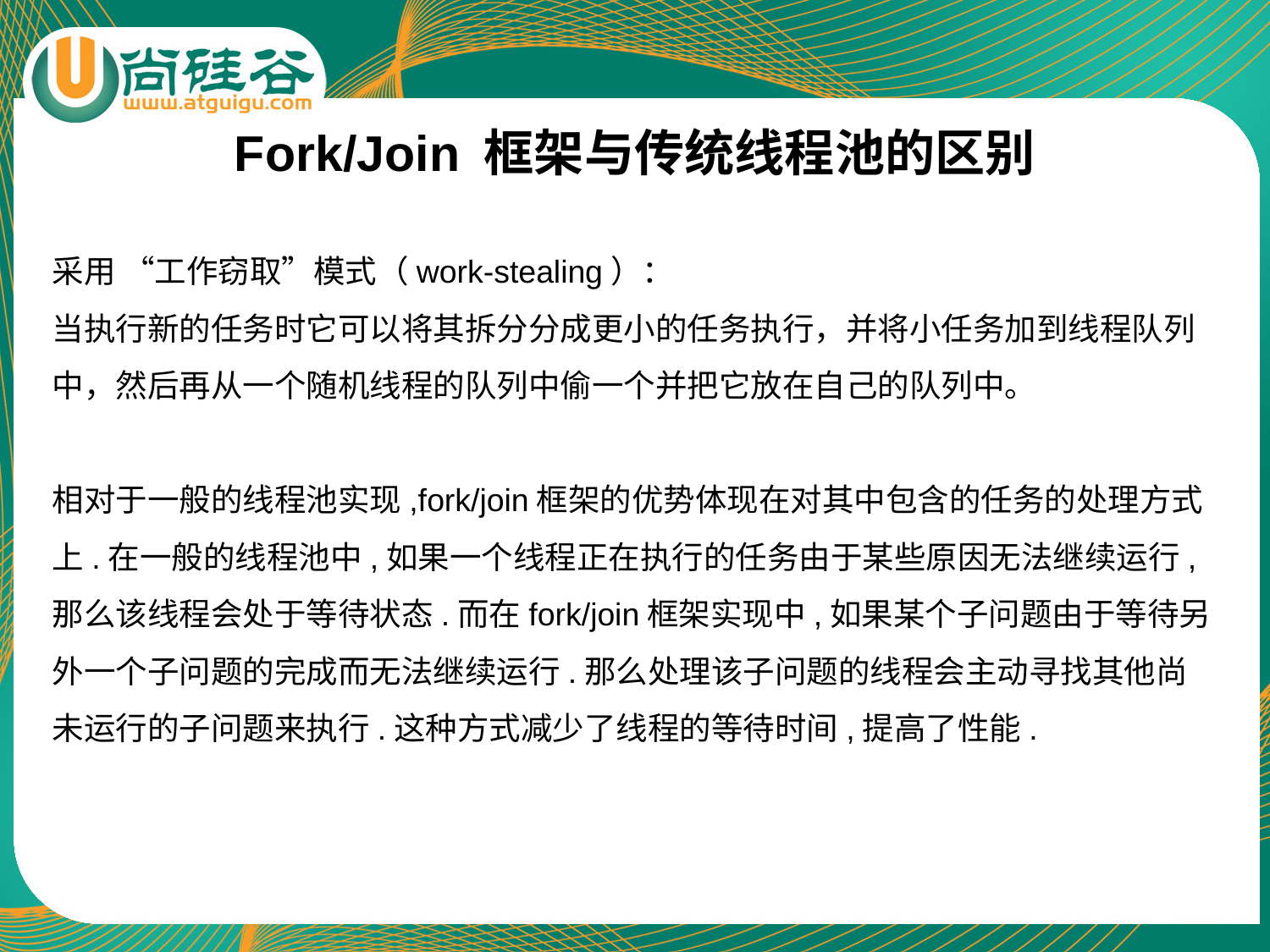

# Fork/Join 框架与传统线程池的区别
采用 “工作窃取”模式（work-stealing）：
当执行新的任务时它可以将其拆分分成更小的任务执行，并将小任务加到线程队列中，然后再从一个随机线程的队列中偷一个并把它放在自己的队列中。

相对于一般的线程池实现,fork/join框架的优势体现在对其中包含的任务的处理方式上.在一般的线程池中,如果一个线程正在执行的任务由于某些原因无法继续运行,那么该线程会处于等待状态.而在fork/join框架实现中,如果某个子问题由于等待另外一个子问题的完成而无法继续运行.那么处理该子问题的线程会主动寻找其他尚未运行的子问题来执行.这种方式减少了线程的等待时间,提高了性能.